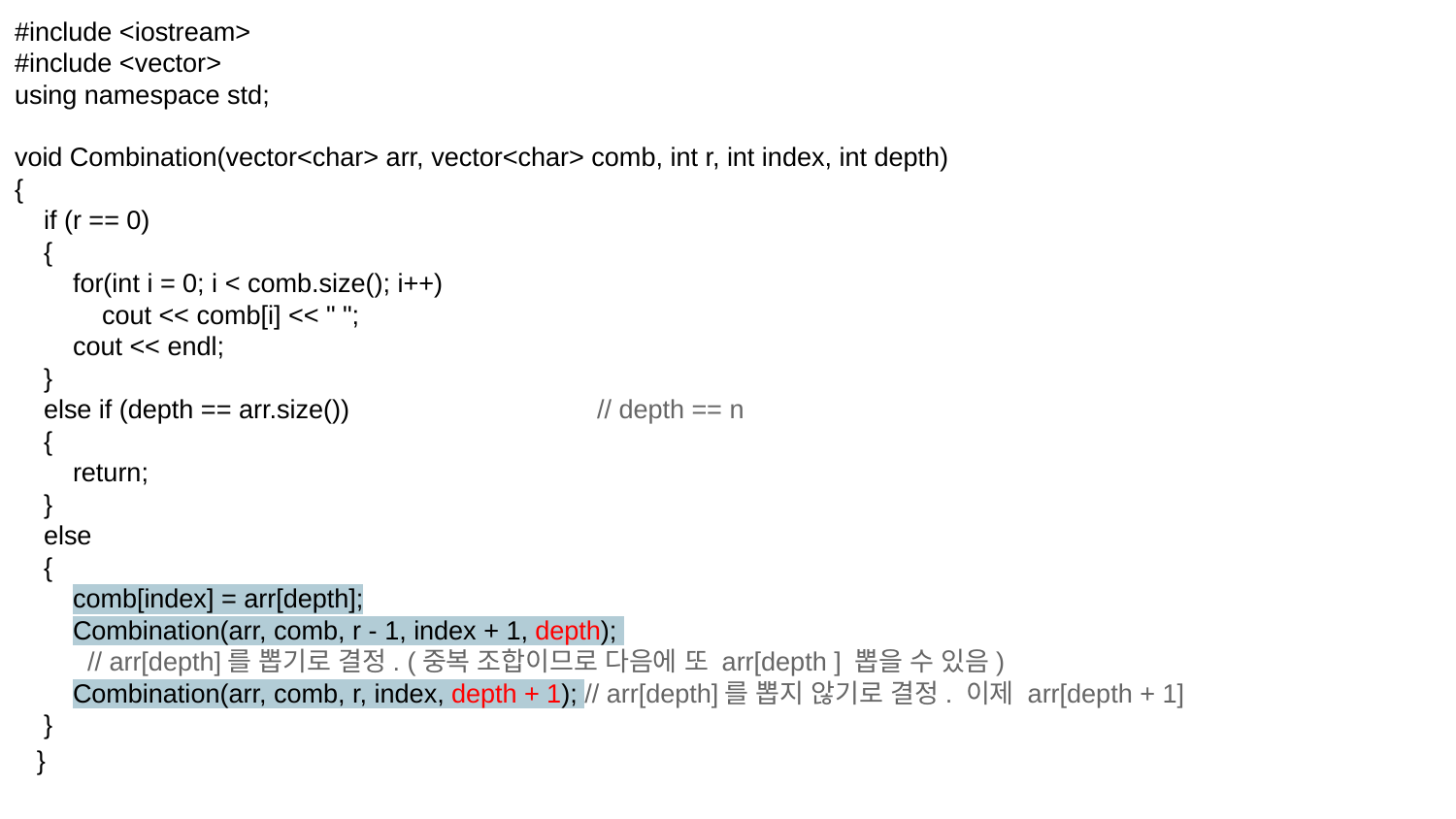

#include <iostream>
#include <vector>
using namespace std;

void Combination(vector<char> arr, vector<char> comb, int r, int index, int depth)
{
    if (r == 0)
    {
        for(int i = 0; i < comb.size(); i++)
            cout << comb[i] << " ";
        cout << endl;
    }
    else if (depth == arr.size())  		// depth == n
    {
        return;
    }
    else
    {
        comb[index] = arr[depth];
        Combination(arr, comb, r - 1, index + 1, depth);
// arr[depth]를 뽑기로 결정. (중복 조합이므로 다음에 또 arr[depth ] 뽑을 수 있음)
        Combination(arr, comb, r, index, depth + 1); // arr[depth]를 뽑지 않기로 결정. 이제 arr[depth + 1]
    }
}